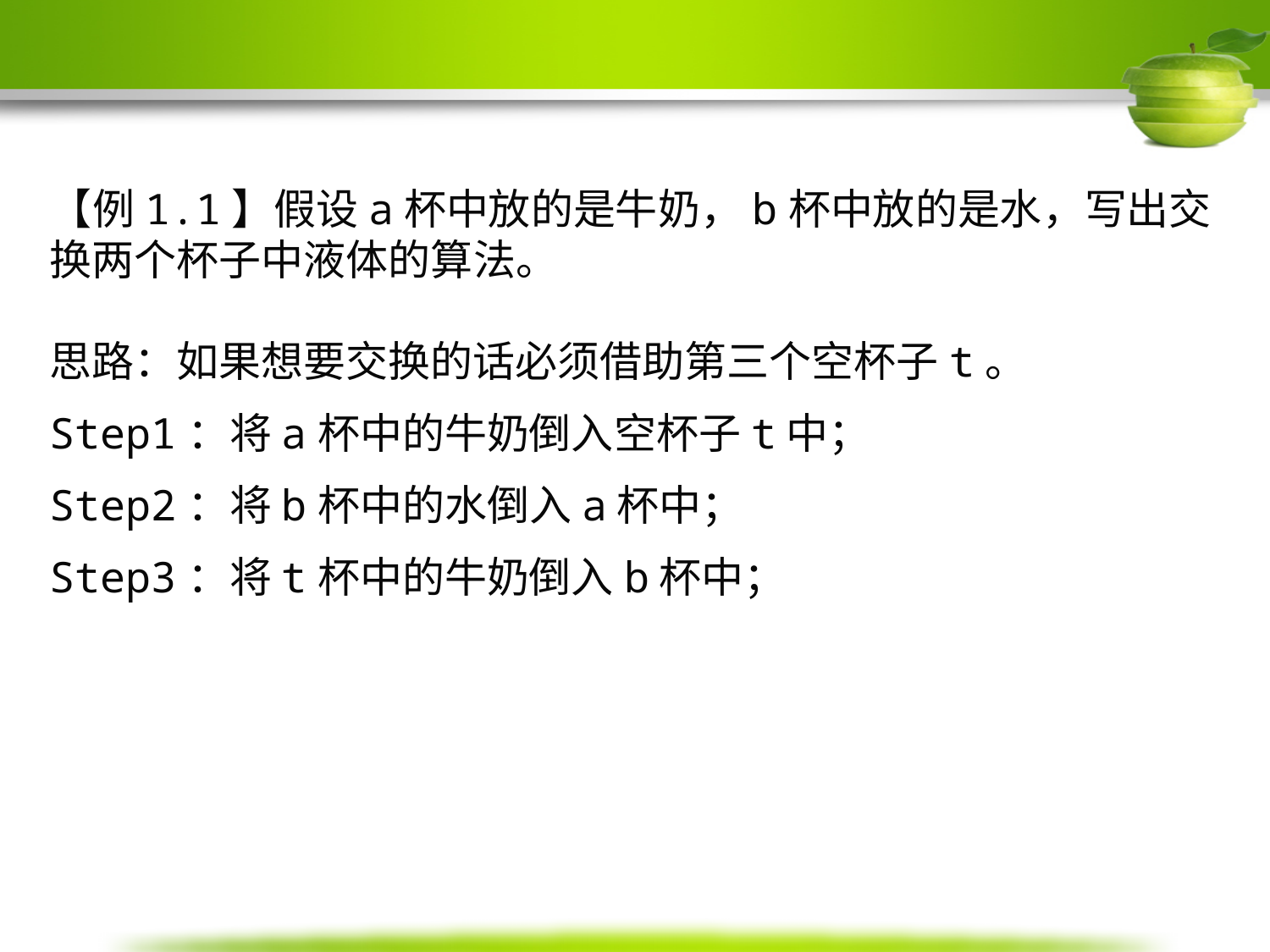

【例1.1】假设a杯中放的是牛奶，b杯中放的是水，写出交换两个杯子中液体的算法。
思路：如果想要交换的话必须借助第三个空杯子t。
Step1：将a杯中的牛奶倒入空杯子t中；
Step2：将b杯中的水倒入a杯中；
Step3：将t杯中的牛奶倒入b杯中；